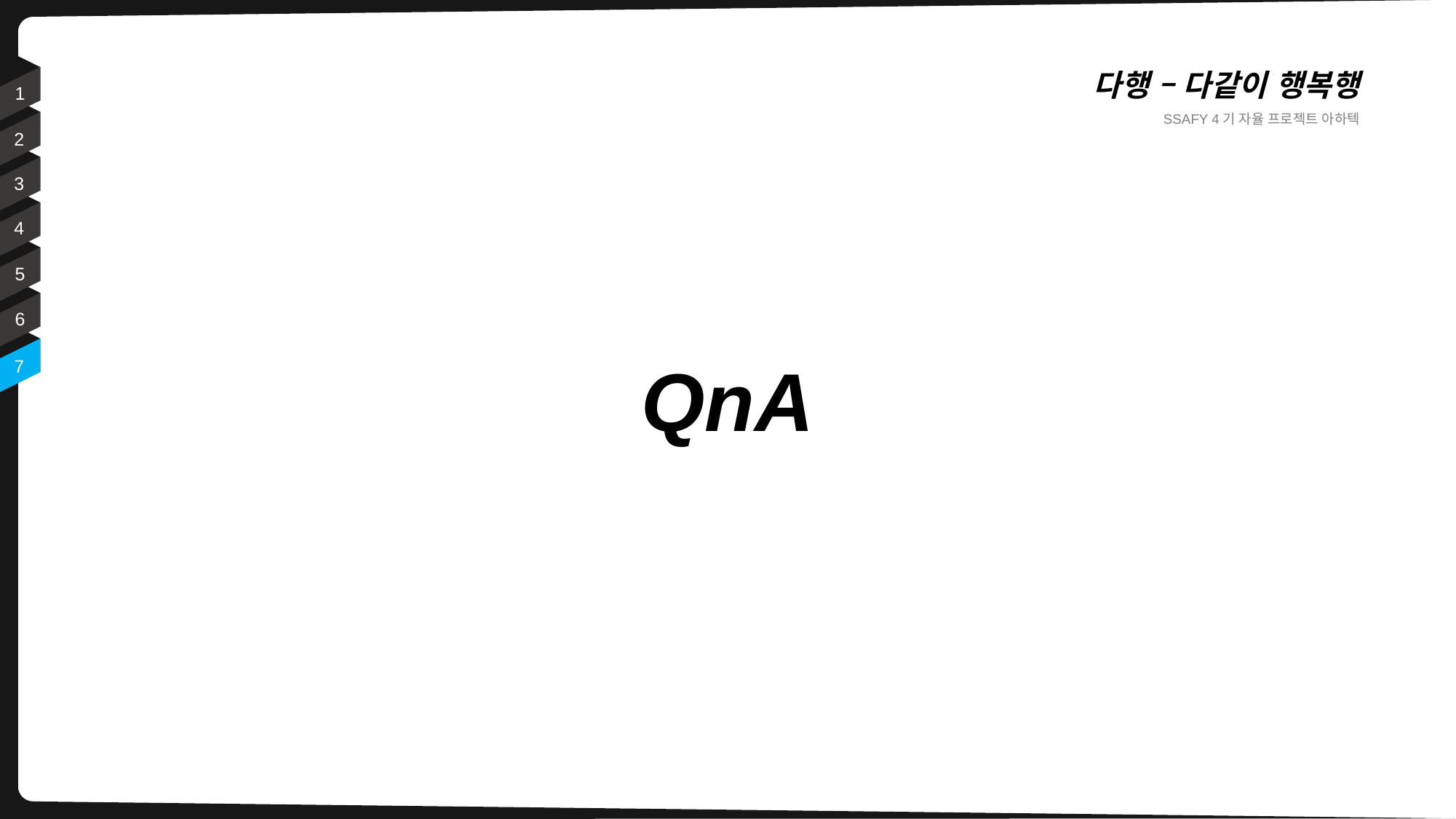

다행 – 다같이 행복행
SSAFY 4기 자율 프로젝트 아하텍

1

2

3

4

5

QnA

6

7